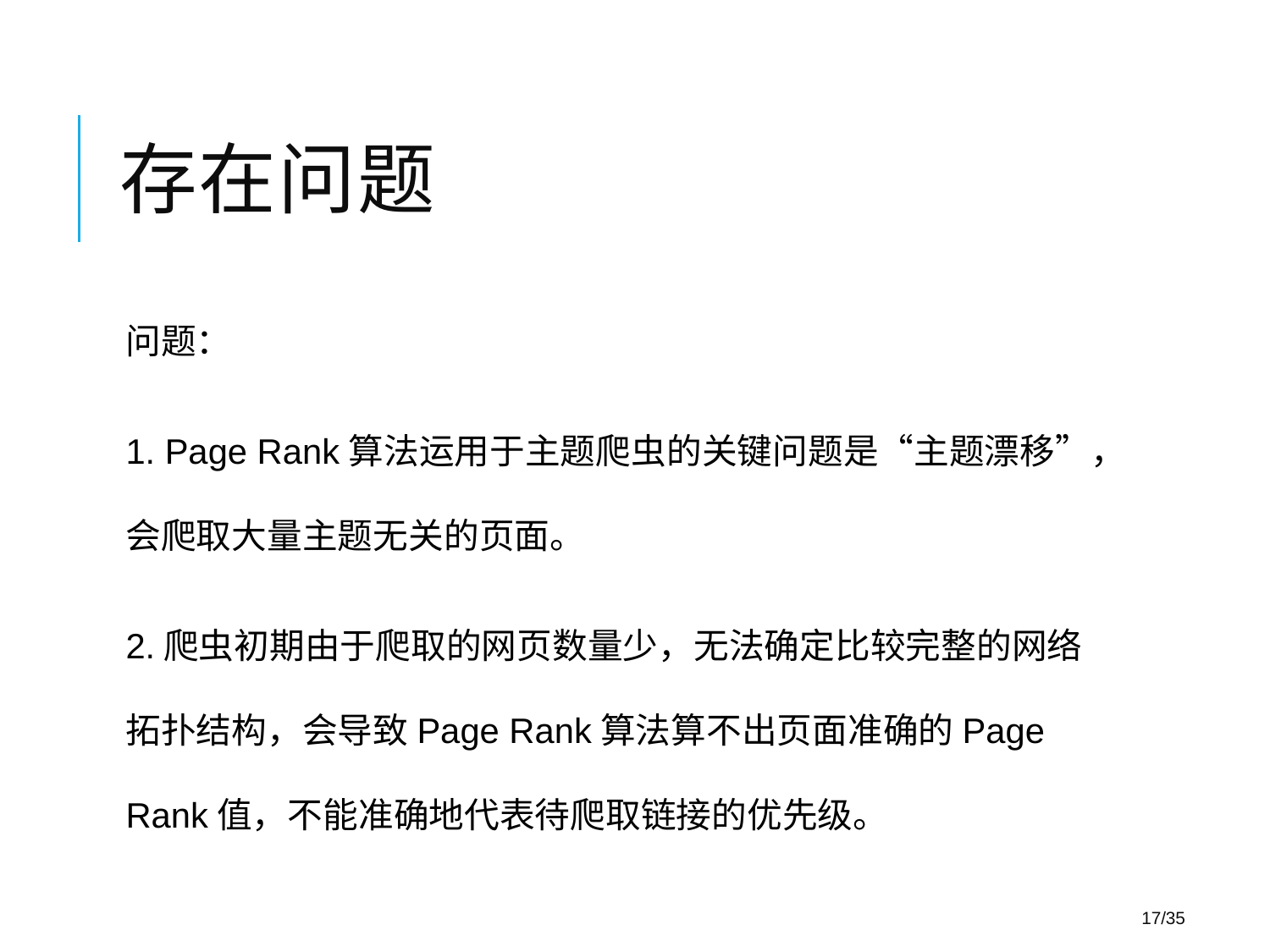

# 存在问题
问题：
1. Page Rank算法运用于主题爬虫的关键问题是“主题漂移”，会爬取大量主题无关的页面。
2.爬虫初期由于爬取的网页数量少，无法确定比较完整的网络拓扑结构，会导致Page Rank算法算不出页面准确的Page Rank值，不能准确地代表待爬取链接的优先级。
17/35